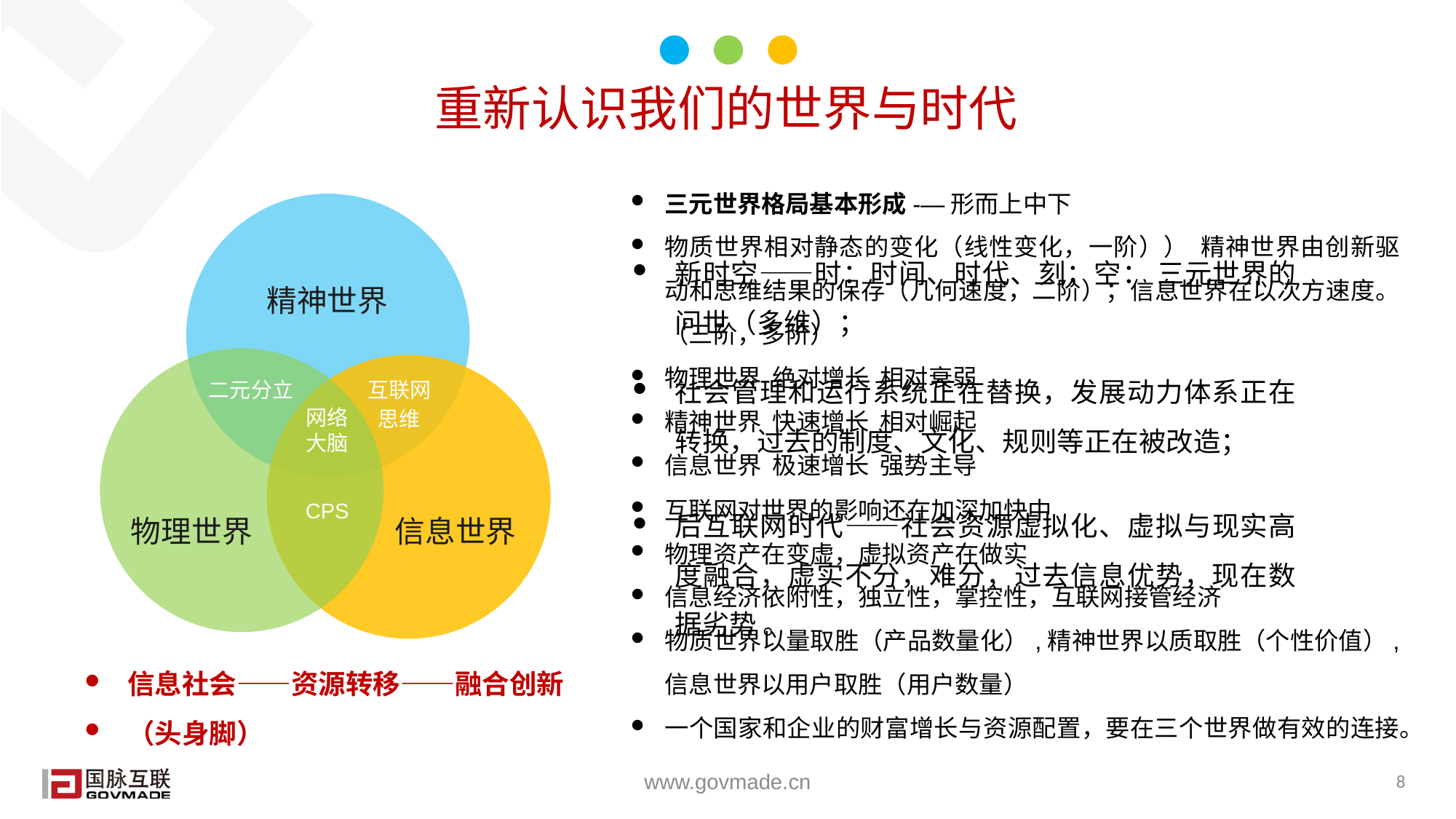

重新认识我们的世界与时代
三元世界格局基本形成-—形而上中下
物质世界相对静态的变化（线性变化，一阶））  精神世界由创新驱动和思维结果的保存（几何速度，二阶）；信息世界在以次方速度。（三阶，多阶）
物理世界  绝对增长  相对衰弱
精神世界  快速增长  相对崛起
信息世界  极速增长  强势主导
互联网对世界的影响还在加深加快中
物理资产在变虚，虚拟资产在做实
信息经济依附性，独立性，掌控性，互联网接管经济
物质世界以量取胜（产品数量化）,精神世界以质取胜（个性价值）, 信息世界以用户取胜（用户数量）
一个国家和企业的财富增长与资源配置，要在三个世界做有效的连接。

精神世界

二元分立
互联网
思维
网络大脑
CPS
物理世界
信息世界
新时空——时：时间、时代、刻；空： 三元世界的问世（多维）；

社会管理和运行系统正在替换，发展动力体系正在转换，过去的制度、文化、规则等正在被改造；

后互联网时代——社会资源虚拟化、虚拟与现实高度融合，虚实不分，难分，过去信息优势，现在数据劣势 。
信息社会——资源转移——融合创新
（头身脚）
www.govmade.cn
8